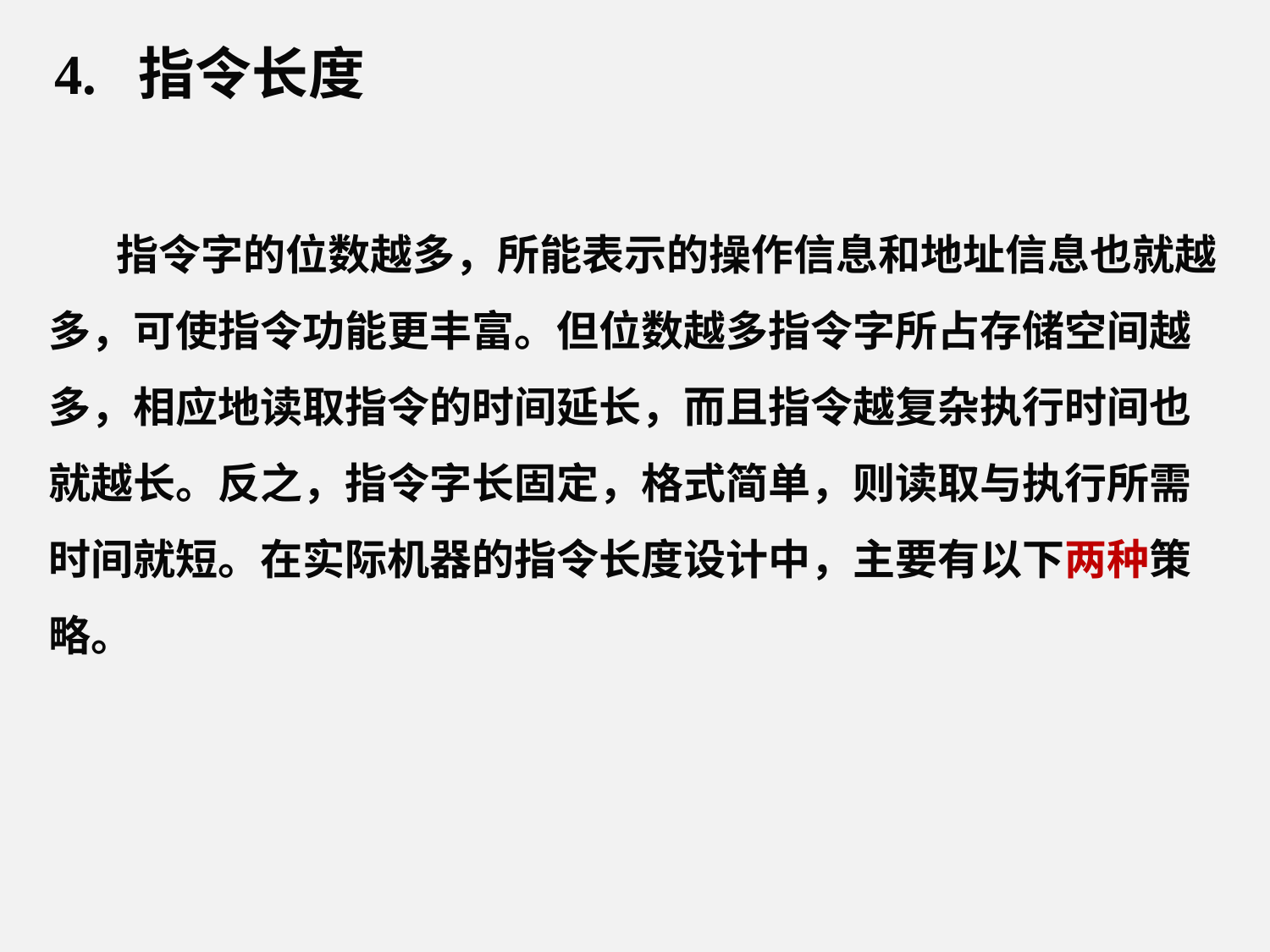

4.  指令长度
      指令字的位数越多，所能表示的操作信息和地址信息也就越多，可使指令功能更丰富。但位数越多指令字所占存储空间越多，相应地读取指令的时间延长，而且指令越复杂执行时间也就越长。反之，指令字长固定，格式简单，则读取与执行所需时间就短。在实际机器的指令长度设计中，主要有以下两种策略。
59